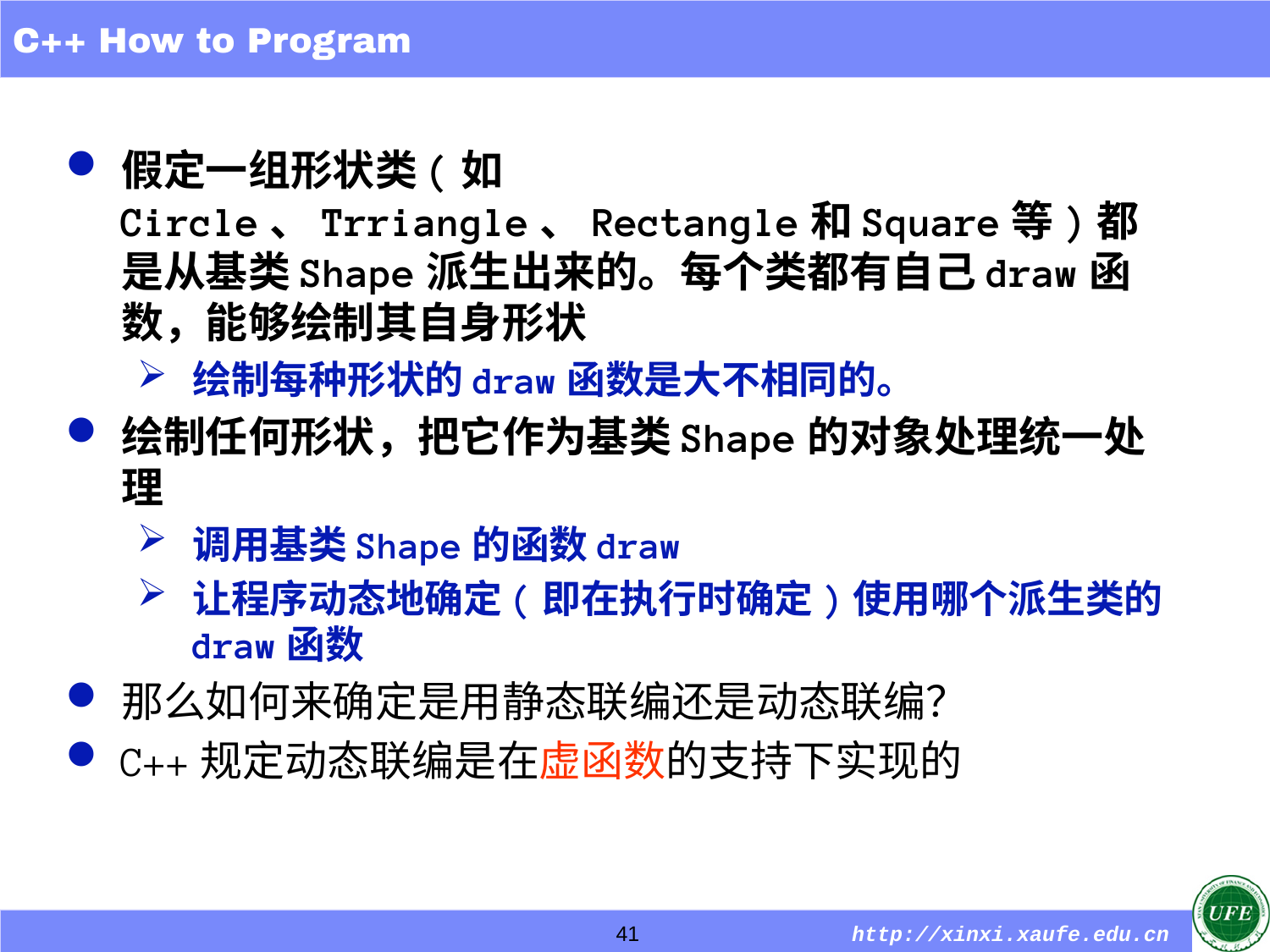

假定一组形状类(如Circle、Trriangle、Rectangle和Square等)都是从基类Shape派生出来的。每个类都有自己draw函数，能够绘制其自身形状
绘制每种形状的draw函数是大不相同的。
绘制任何形状，把它作为基类Shape的对象处理统一处理
调用基类Shape的函数draw
让程序动态地确定(即在执行时确定)使用哪个派生类的draw函数
那么如何来确定是用静态联编还是动态联编？
C++规定动态联编是在虚函数的支持下实现的
41